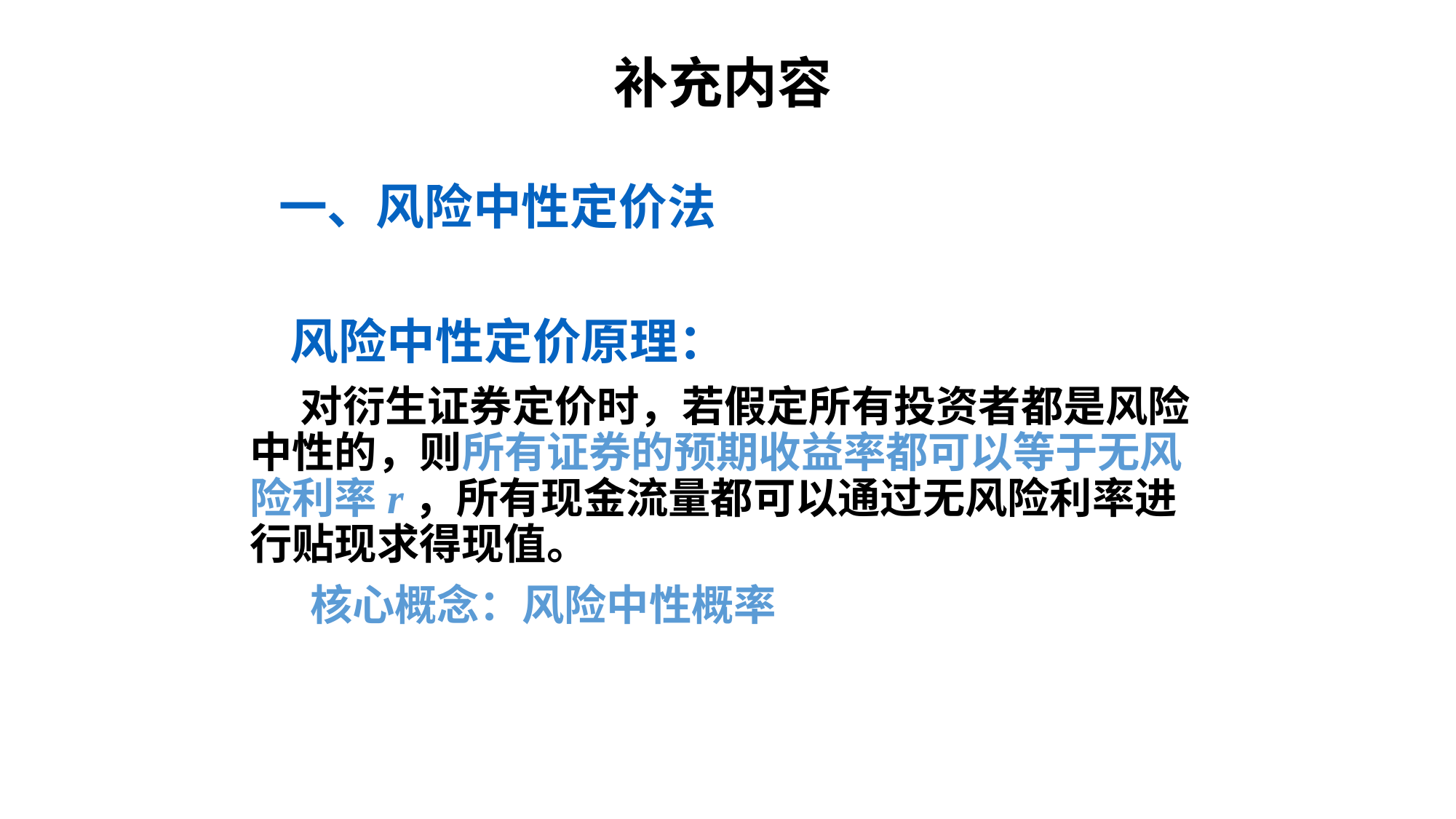

补充内容
    一、风险中性定价法

     风险中性定价原理：
       对衍生证券定价时，若假定所有投资者都是风险中性的，则所有证券的预期收益率都可以等于无风险利率r，所有现金流量都可以通过无风险利率进行贴现求得现值。
        核心概念：风险中性概率